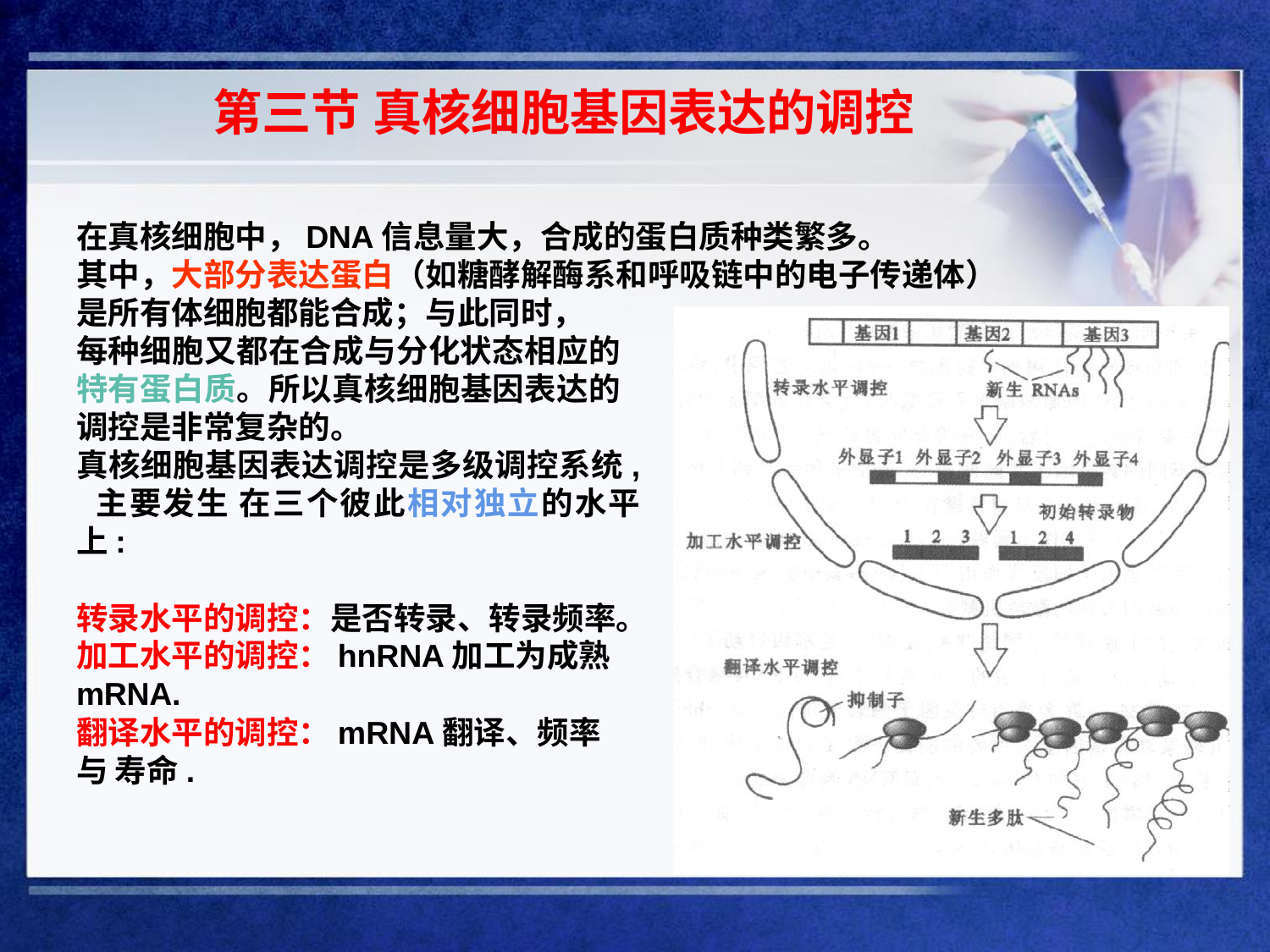

# 第三节 真核细胞基因表达的调控
在真核细胞中，DNA信息量大，合成的蛋白质种类繁多。
其中，大部分表达蛋白（如糖酵解酶系和呼吸链中的电子传递体）  是所有体细胞都能合成；与此同时，
每种细胞又都在合成与分化状态相应的 特有蛋白质。所以真核细胞基因表达的 调控是非常复杂的。
真核细胞基因表达调控是多级调控系统,  主要发生 在三个彼此相对独立的水平上:

转录水平的调控：是否转录、转录频率。 加工水平的调控：hnRNA加工为成熟 mRNA.
翻译水平的调控：mRNA翻译、频率与 寿命.